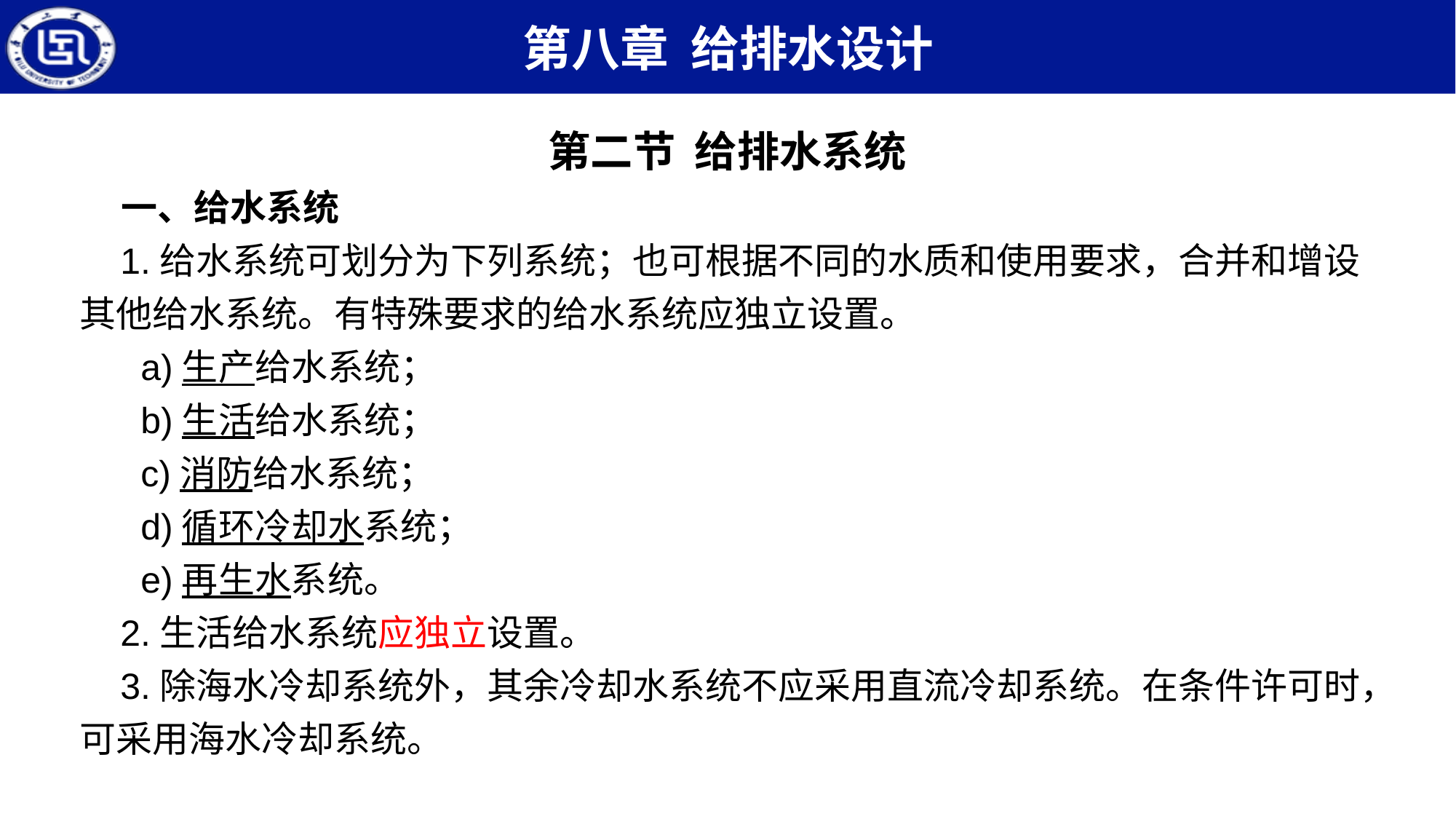

第二节  给排水系统
    一、给水系统
    1.给水系统可划分为下列系统；也可根据不同的水质和使用要求，合并和增设其他给水系统。有特殊要求的给水系统应独立设置。
      a)生产给水系统；
      b)生活给水系统；
      c)消防给水系统；
      d)循环冷却水系统；
      e)再生水系统。
    2.生活给水系统应独立设置。
    3.除海水冷却系统外，其余冷却水系统不应采用直流冷却系统。在条件许可时，可采用海水冷却系统。